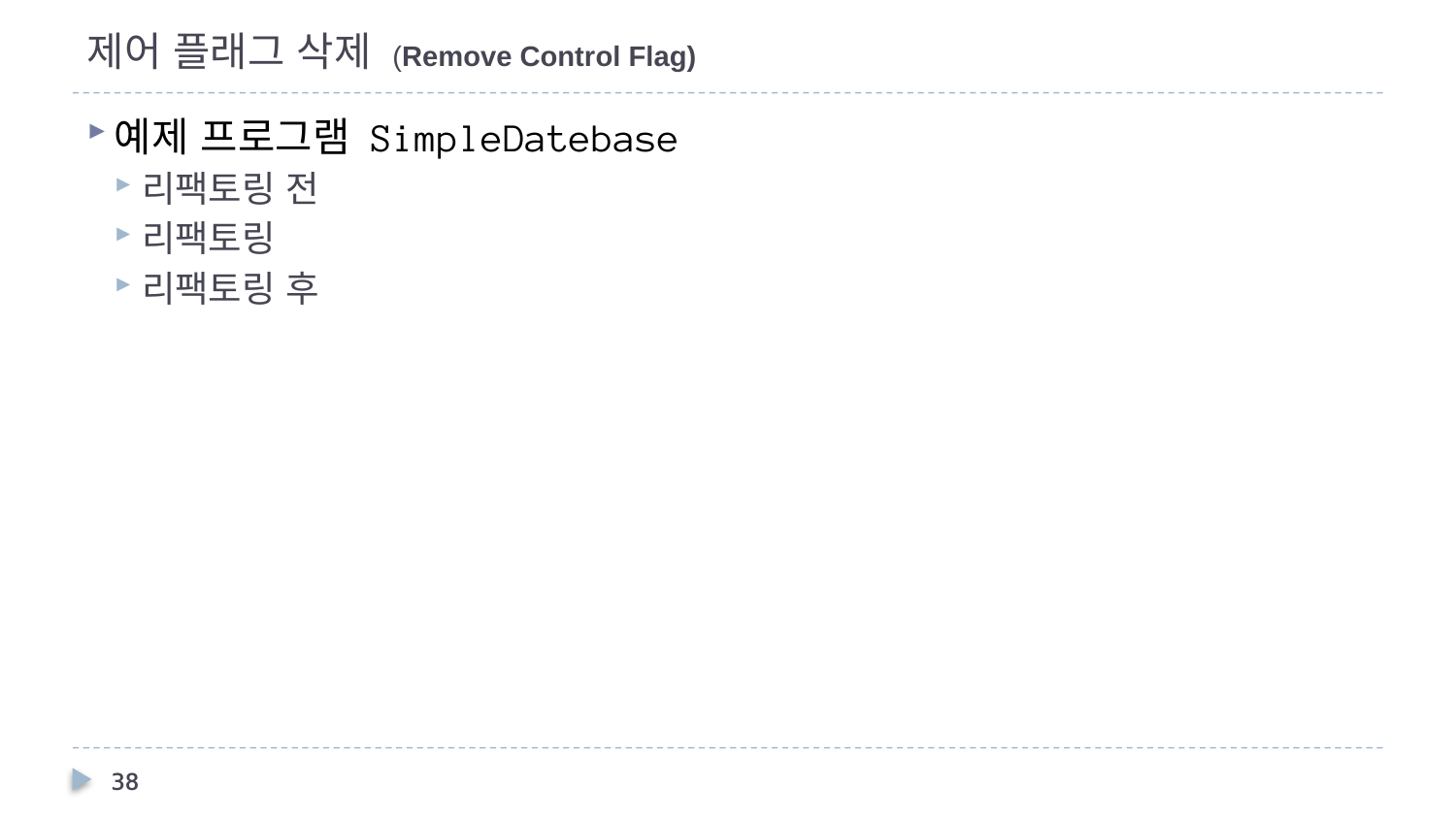

# 제어 플래그 삭제 (Remove Control Flag)
예제 프로그램 SimpleDatebase
리팩토링 전
리팩토링
리팩토링 후

38